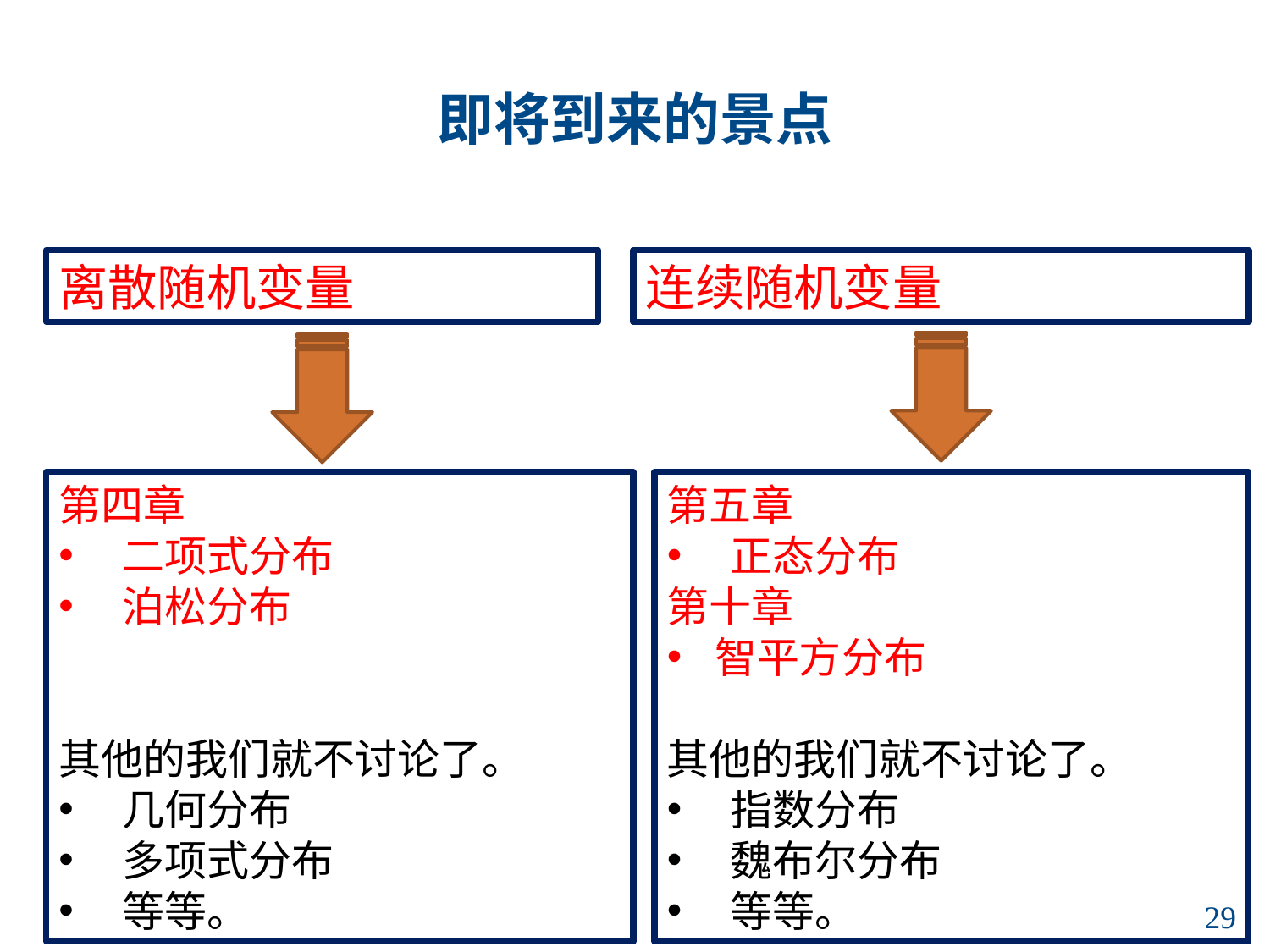

# 即将到来的景点
离散随机变量
连续随机变量

第四章
二项式分布
泊松分布

其他的我们就不讨论了。
几何分布
多项式分布
等等。
第五章
正态分布
第十章
智平方分布

其他的我们就不讨论了。
指数分布
魏布尔分布
等等。
29